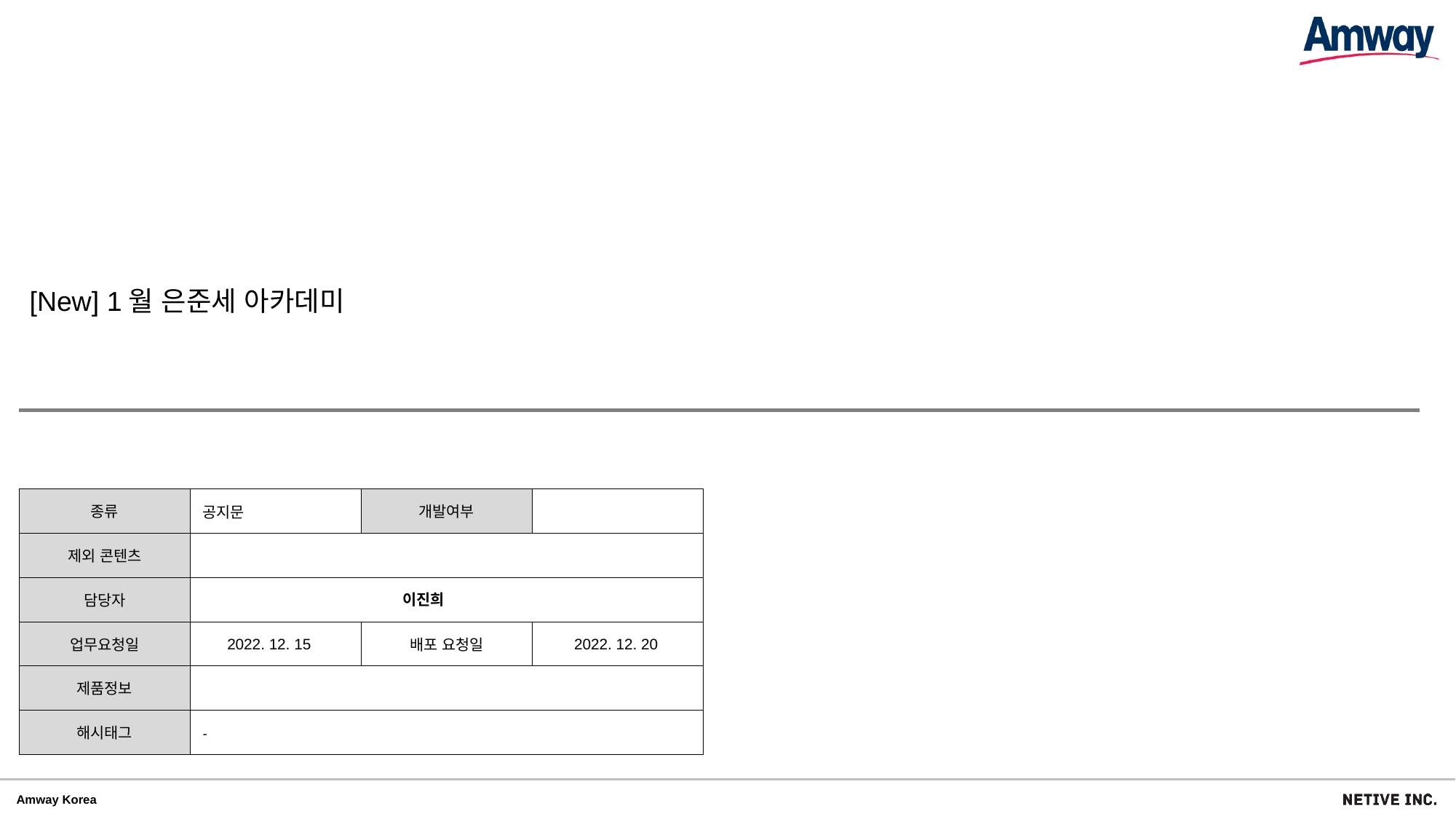

[New] 1월 은준세 아카데미
공지문
이진희
2022. 12. 20
2022. 12. 15
-